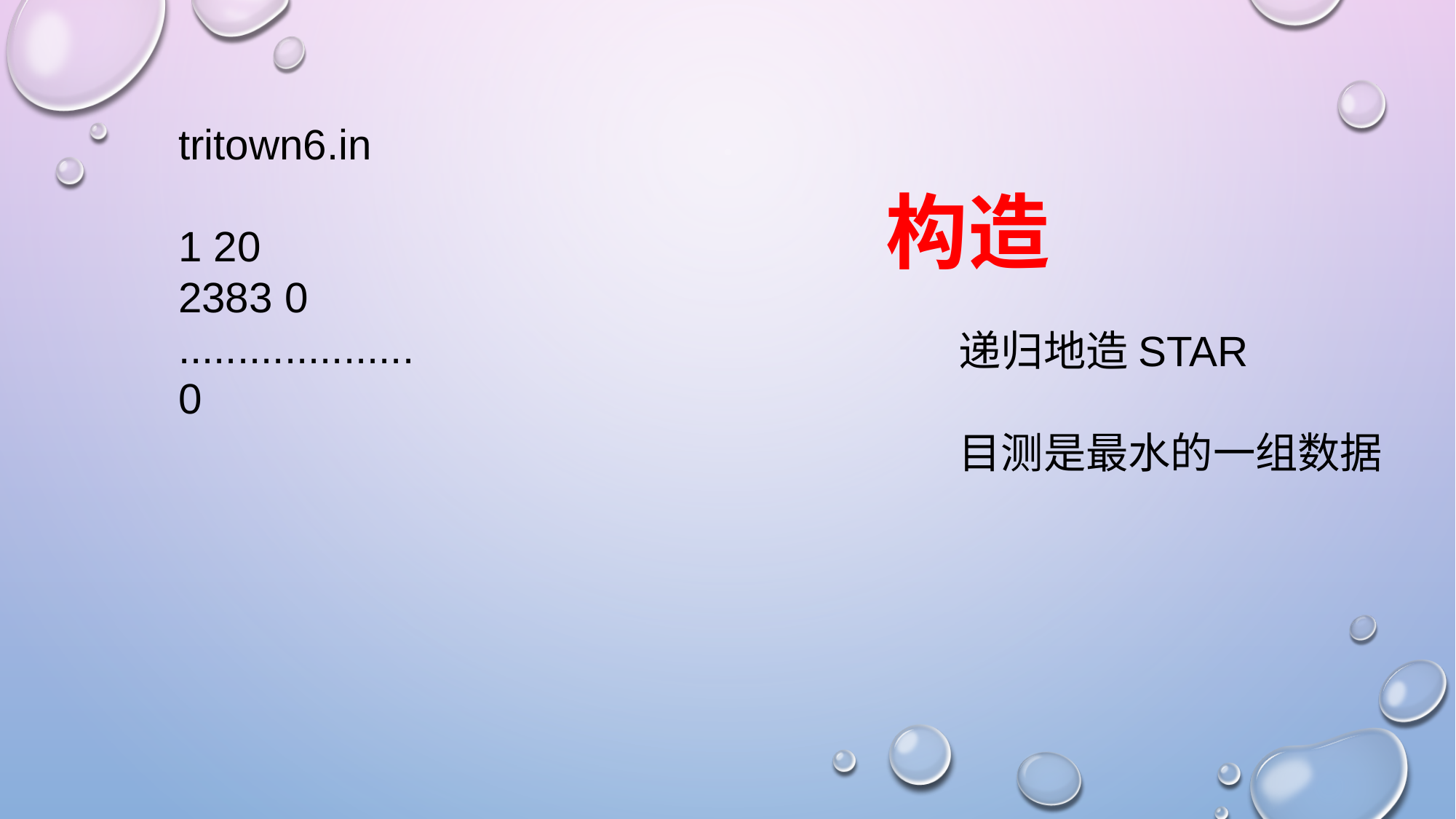

tritown6.in

1 20
2383 0
....................
0
构造
递归地造STAR

目测是最水的一组数据